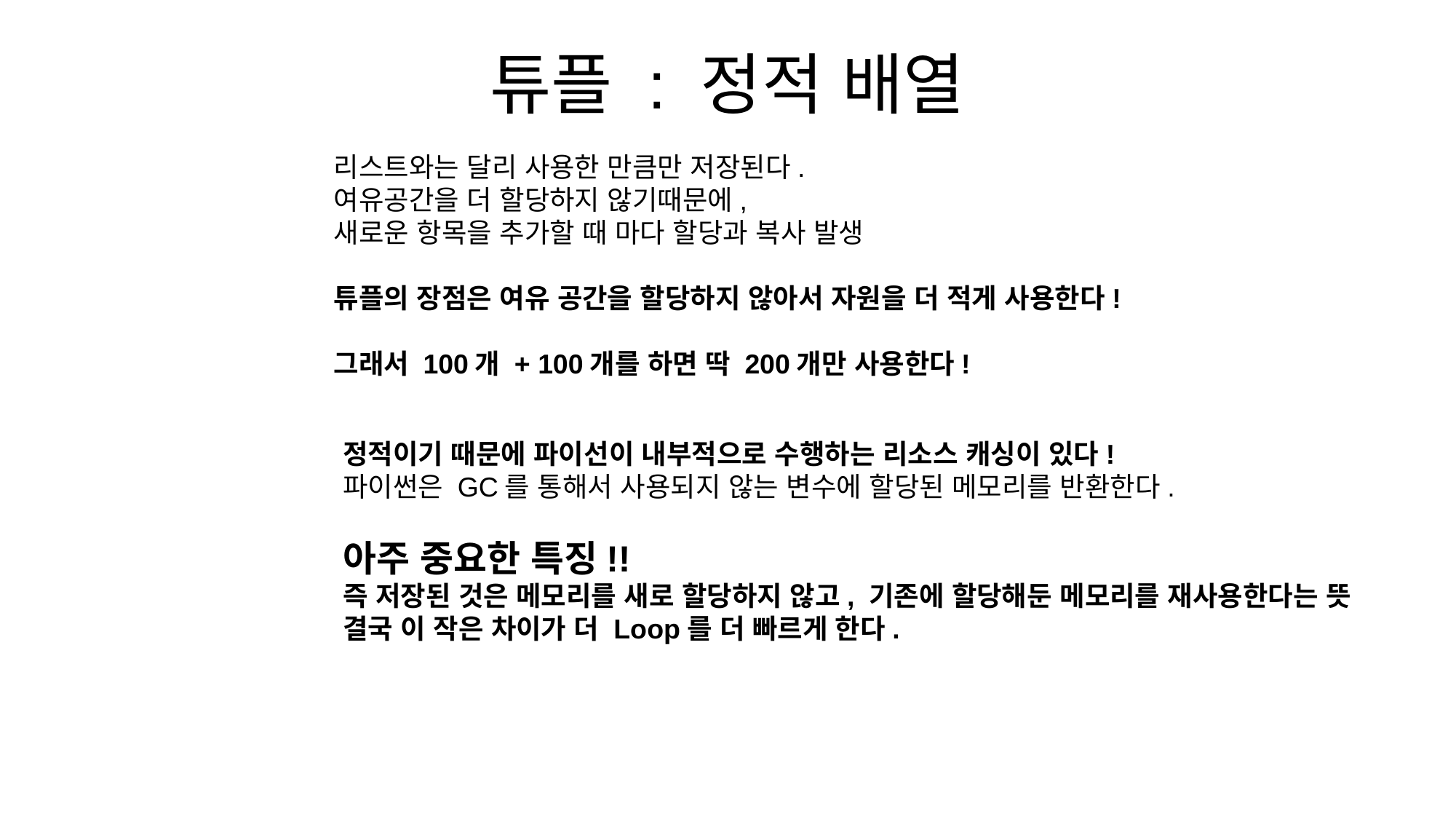

# 튜플 : 정적 배열
리스트와는 달리 사용한 만큼만 저장된다.
여유공간을 더 할당하지 않기때문에,
새로운 항목을 추가할 때 마다 할당과 복사 발생

튜플의 장점은 여유 공간을 할당하지 않아서 자원을 더 적게 사용한다!

그래서 100개 + 100개를 하면 딱 200개만 사용한다!
정적이기 때문에 파이선이 내부적으로 수행하는 리소스 캐싱이 있다!
파이썬은 GC를 통해서 사용되지 않는 변수에 할당된 메모리를 반환한다.

아주 중요한 특징!!
즉 저장된 것은 메모리를 새로 할당하지 않고, 기존에 할당해둔 메모리를 재사용한다는 뜻
결국 이 작은 차이가 더 Loop를 더 빠르게 한다.